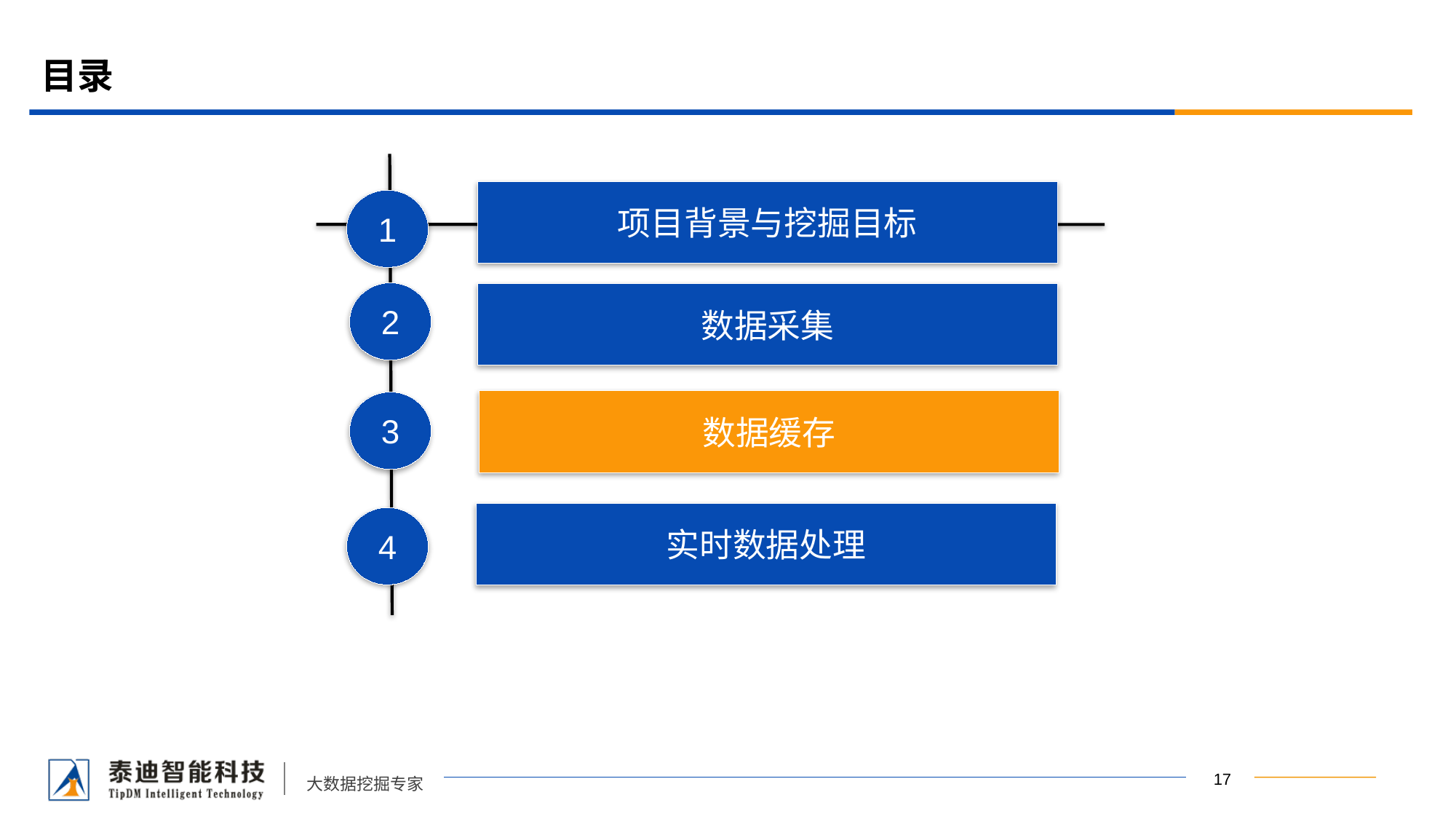

# 目录
项目背景与挖掘目标
1

2
数据采集
数据缓存
3
实时数据处理
4